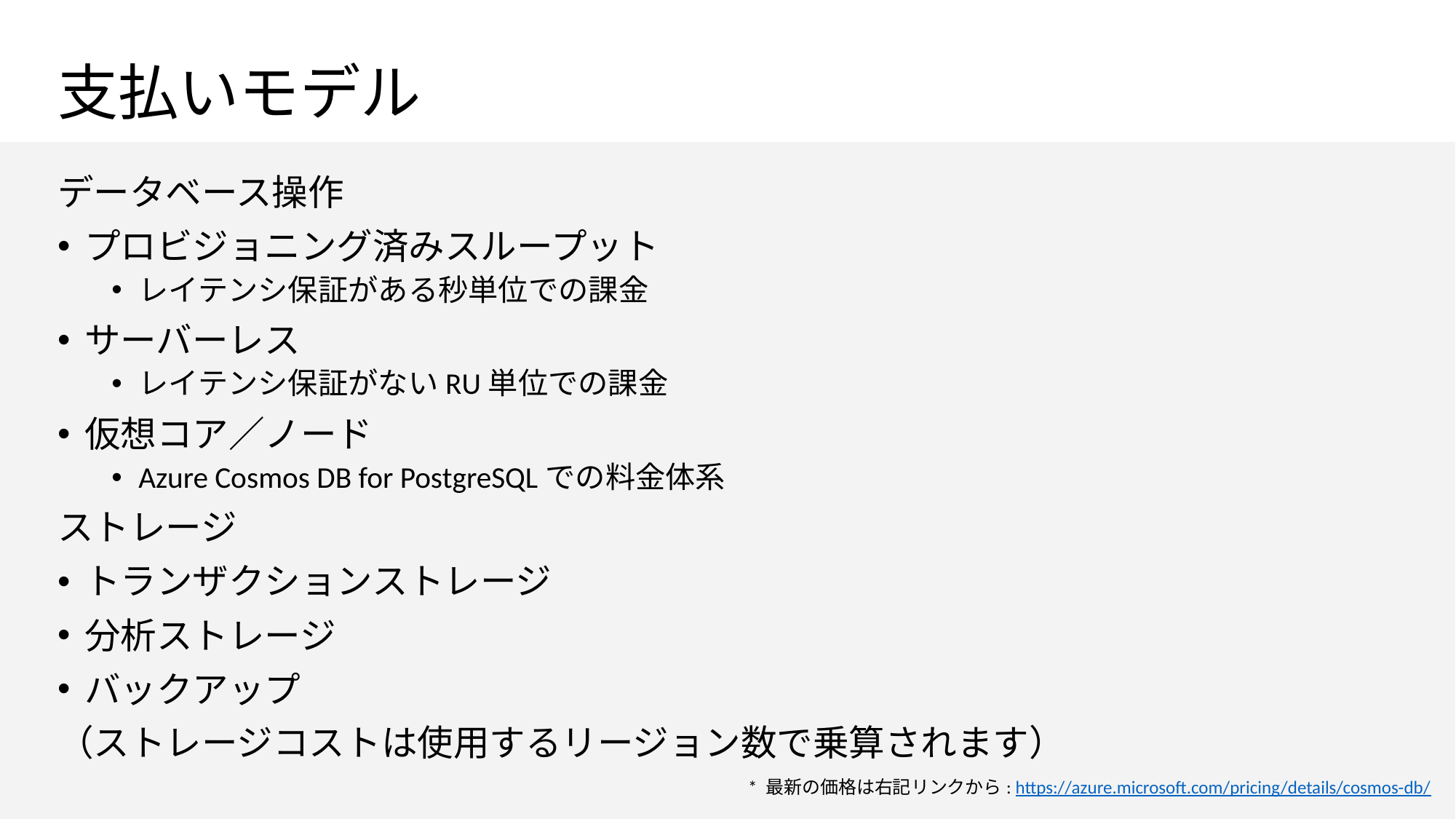

支払いモデル
データベース操作
プロビジョニング済みスループット
レイテンシ保証がある秒単位での課金
サーバーレス
レイテンシ保証がないRU単位での課金
仮想コア／ノード
Azure Cosmos DB for PostgreSQLでの料金体系
ストレージ
トランザクションストレージ
分析ストレージ
バックアップ
（ストレージコストは使用するリージョン数で乗算されます）

* 最新の価格は右記リンクから: https://azure.microsoft.com/pricing/details/cosmos-db/